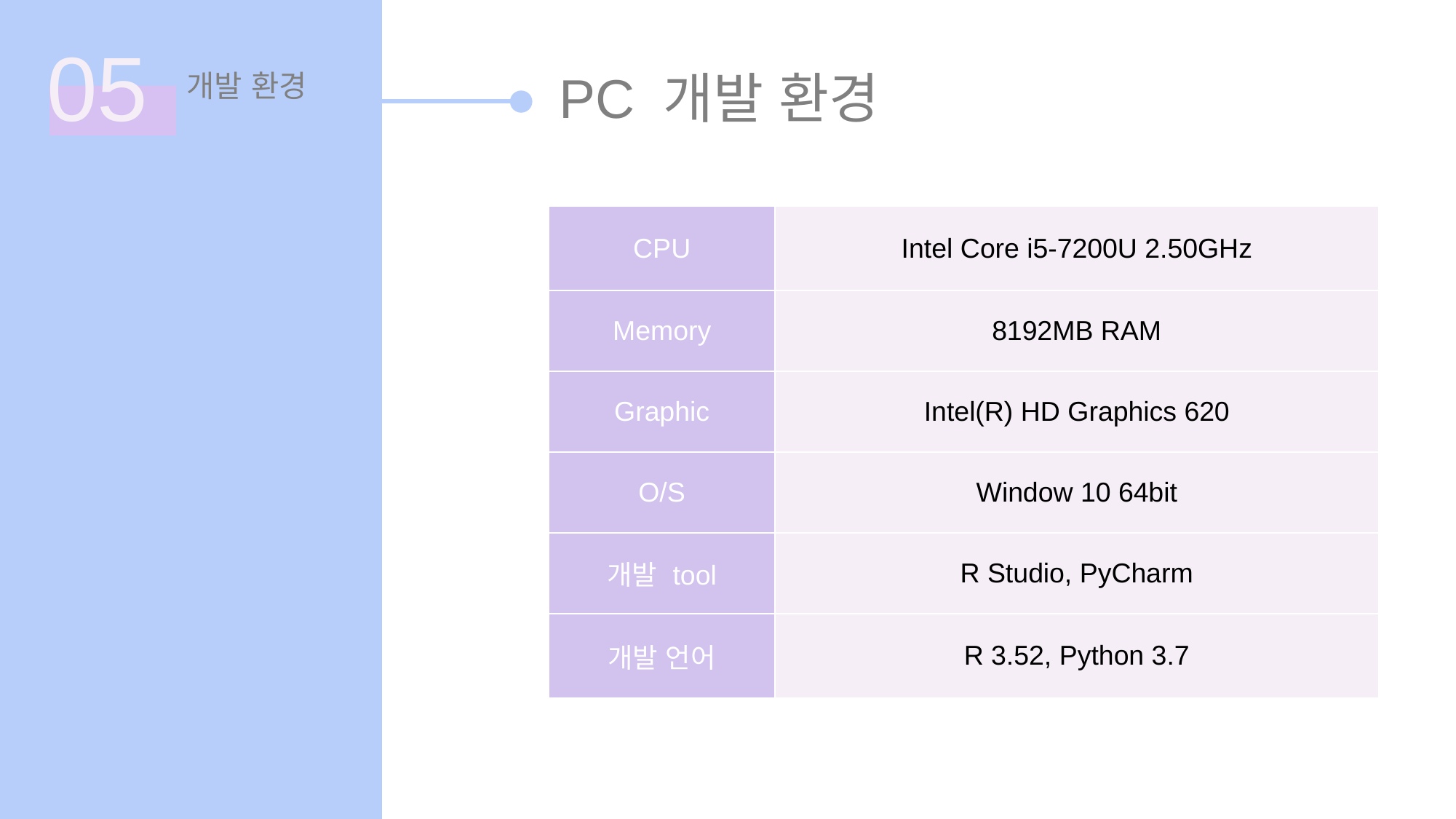

05
PC 개발 환경
개발 환경

| CPU | Intel Core i5-7200U 2.50GHz |
| --- | --- |
| Memory | 8192MB RAM |
| Graphic | Intel(R) HD Graphics 620 |
| O/S | Window 10 64bit |
| 개발 tool | R Studio, PyCharm |
| 개발 언어 | R 3.52, Python 3.7 |